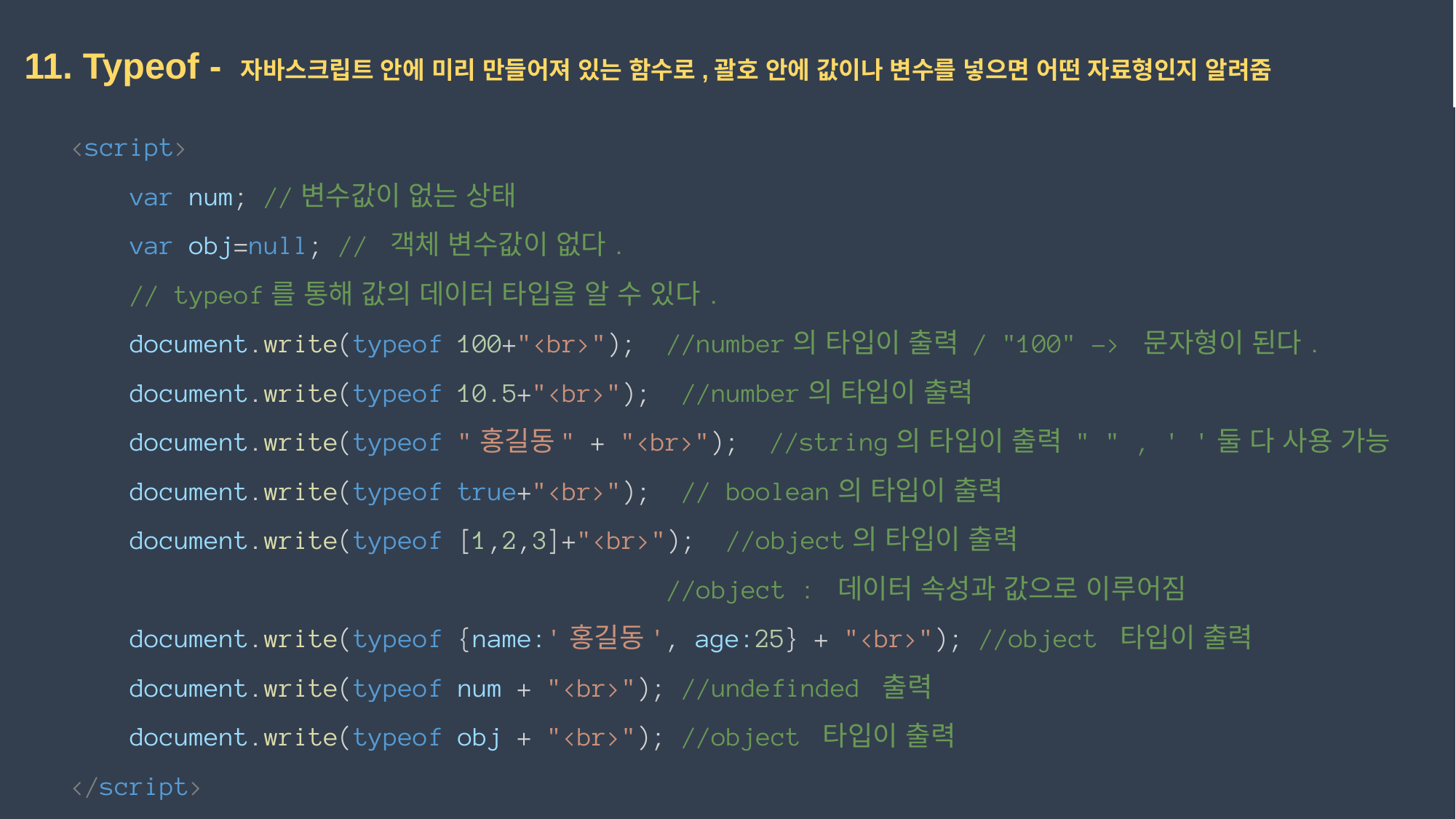

11. Typeof - 자바스크립트 안에 미리 만들어져 있는 함수로,괄호 안에 값이나 변수를 넣으면 어떤 자료형인지 알려줌
    <script>
        var num; //변수값이 없는 상태
        var obj=null; // 객체 변수값이 없다.
        // typeof를 통해 값의 데이터 타입을 알 수 있다.
        document.write(typeof 100+"<br>");  //number의 타입이 출력 / "100" -> 문자형이 된다.
        document.write(typeof 10.5+"<br>");  //number의 타입이 출력
        document.write(typeof "홍길동" + "<br>");  //string의 타입이 출력 " " , ' '둘 다 사용 가능
        document.write(typeof true+"<br>");  // boolean의 타입이 출력
        document.write(typeof [1,2,3]+"<br>");  //object의 타입이 출력
                                            //object : 데이터 속성과 값으로 이루어짐
        document.write(typeof {name:'홍길동', age:25} + "<br>"); //object 타입이 출력
        document.write(typeof num + "<br>"); //undefinded 출력
        document.write(typeof obj + "<br>"); //object 타입이 출력
    </script>

2023-02-23
권민지